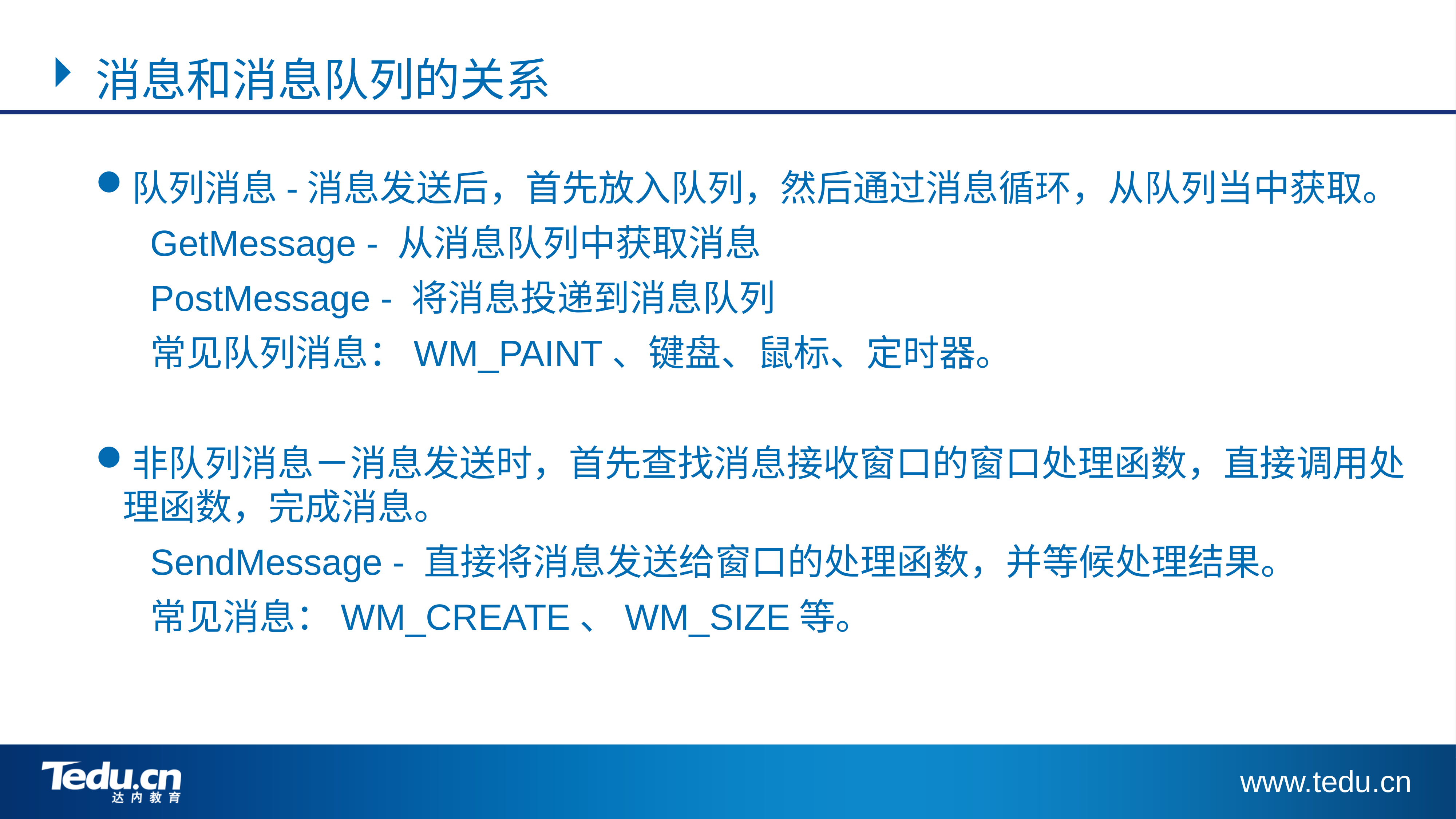

消息和消息队列的关系
队列消息-消息发送后，首先放入队列，然后通过消息循环，从队列当中获取。
	GetMessage - 从消息队列中获取消息
	PostMessage - 将消息投递到消息队列
	常见队列消息：WM_PAINT、键盘、鼠标、定时器。

非队列消息－消息发送时，首先查找消息接收窗口的窗口处理函数，直接调用处理函数，完成消息。
	SendMessage - 直接将消息发送给窗口的处理函数，并等候处理结果。
	常见消息：WM_CREATE、WM_SIZE等。